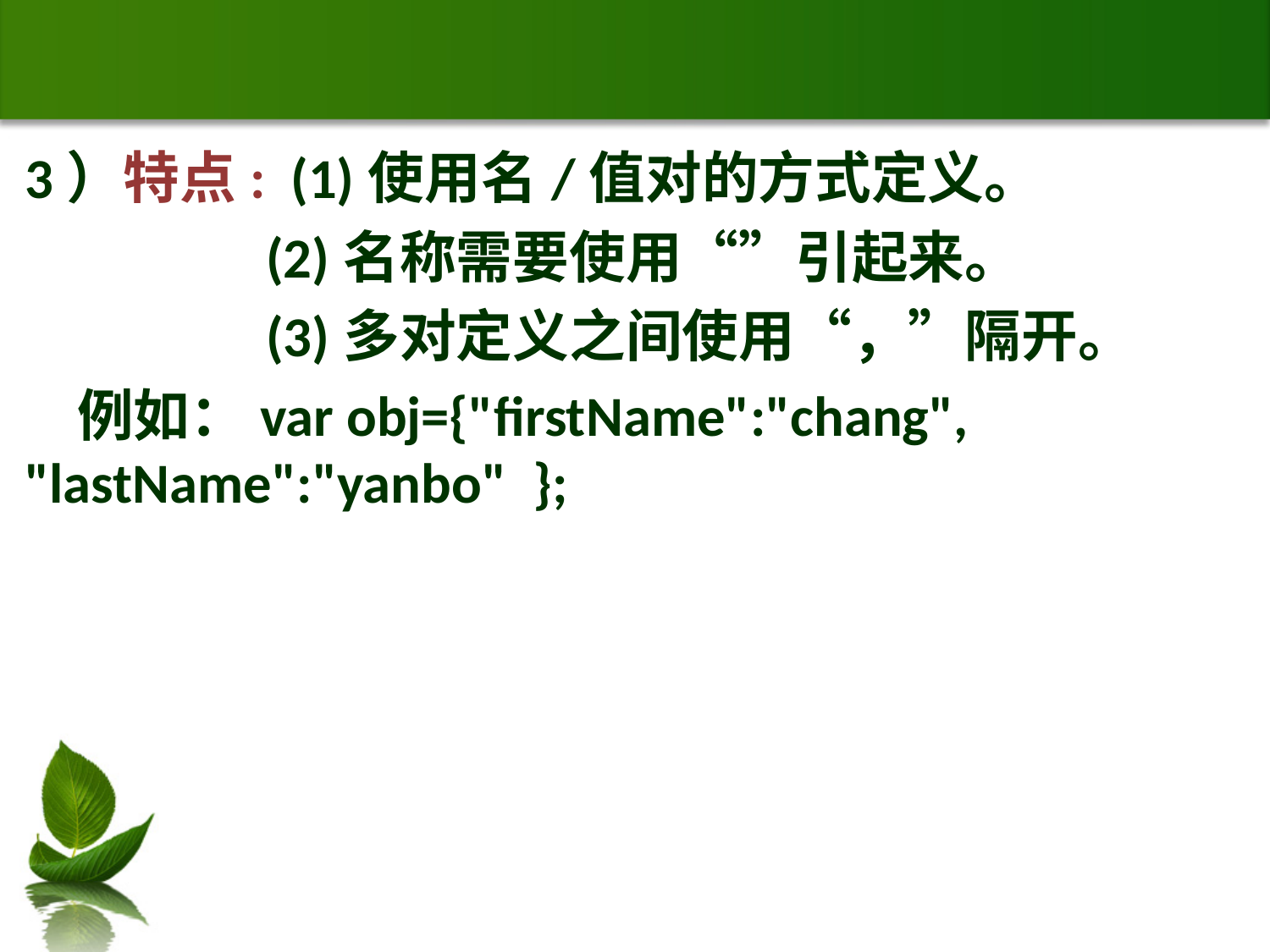

#
3）特点:  (1)使用名/值对的方式定义。
                   (2)名称需要使用“”引起来。
                   (3)多对定义之间使用“，”隔开。
   例如：var obj={"firstName":"chang",	"lastName":"yanbo"	};